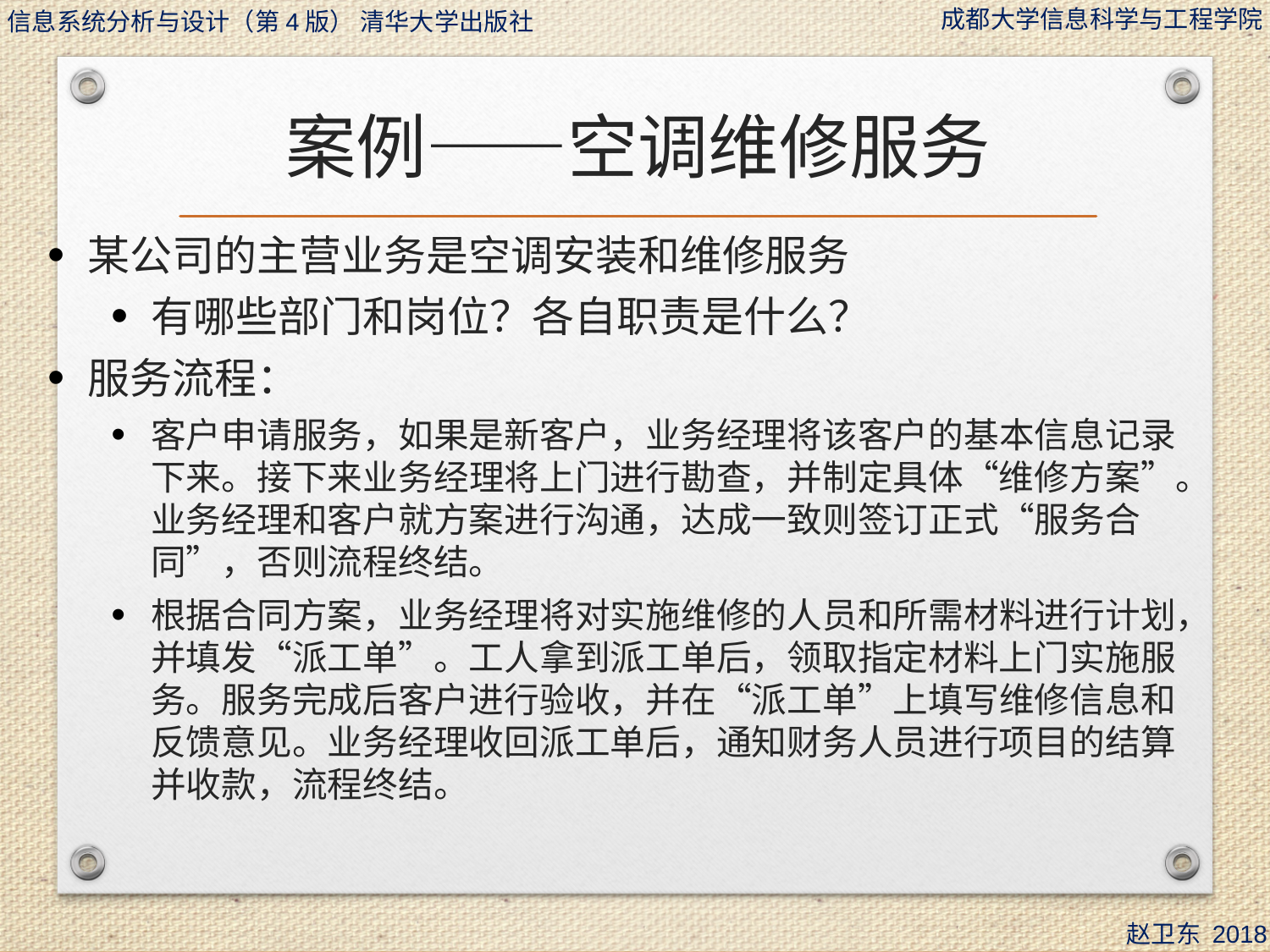

# 案例——空调维修服务
某公司的主营业务是空调安装和维修服务
有哪些部门和岗位？各自职责是什么？
服务流程：
客户申请服务，如果是新客户，业务经理将该客户的基本信息记录下来。接下来业务经理将上门进行勘查，并制定具体“维修方案”。业务经理和客户就方案进行沟通，达成一致则签订正式“服务合同”，否则流程终结。
根据合同方案，业务经理将对实施维修的人员和所需材料进行计划，并填发“派工单”。工人拿到派工单后，领取指定材料上门实施服务。服务完成后客户进行验收，并在“派工单”上填写维修信息和反馈意见。业务经理收回派工单后，通知财务人员进行项目的结算并收款，流程终结。